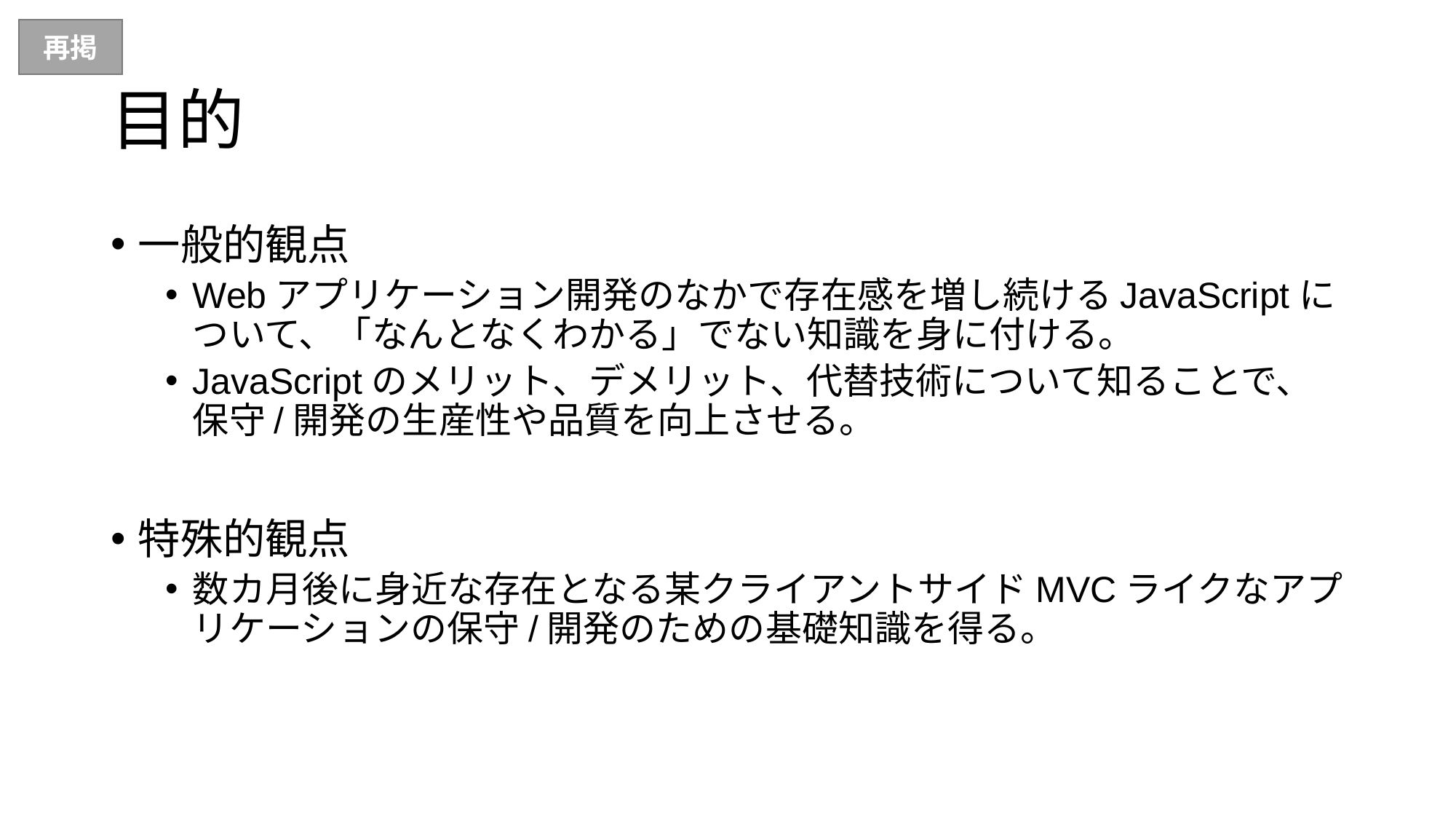

再掲
# 目的
一般的観点
Webアプリケーション開発のなかで存在感を増し続けるJavaScriptについて、「なんとなくわかる」でない知識を身に付ける。
JavaScriptのメリット、デメリット、代替技術について知ることで、保守/開発の生産性や品質を向上させる。

特殊的観点
数カ月後に身近な存在となる某クライアントサイドMVCライクなアプリケーションの保守/開発のための基礎知識を得る。